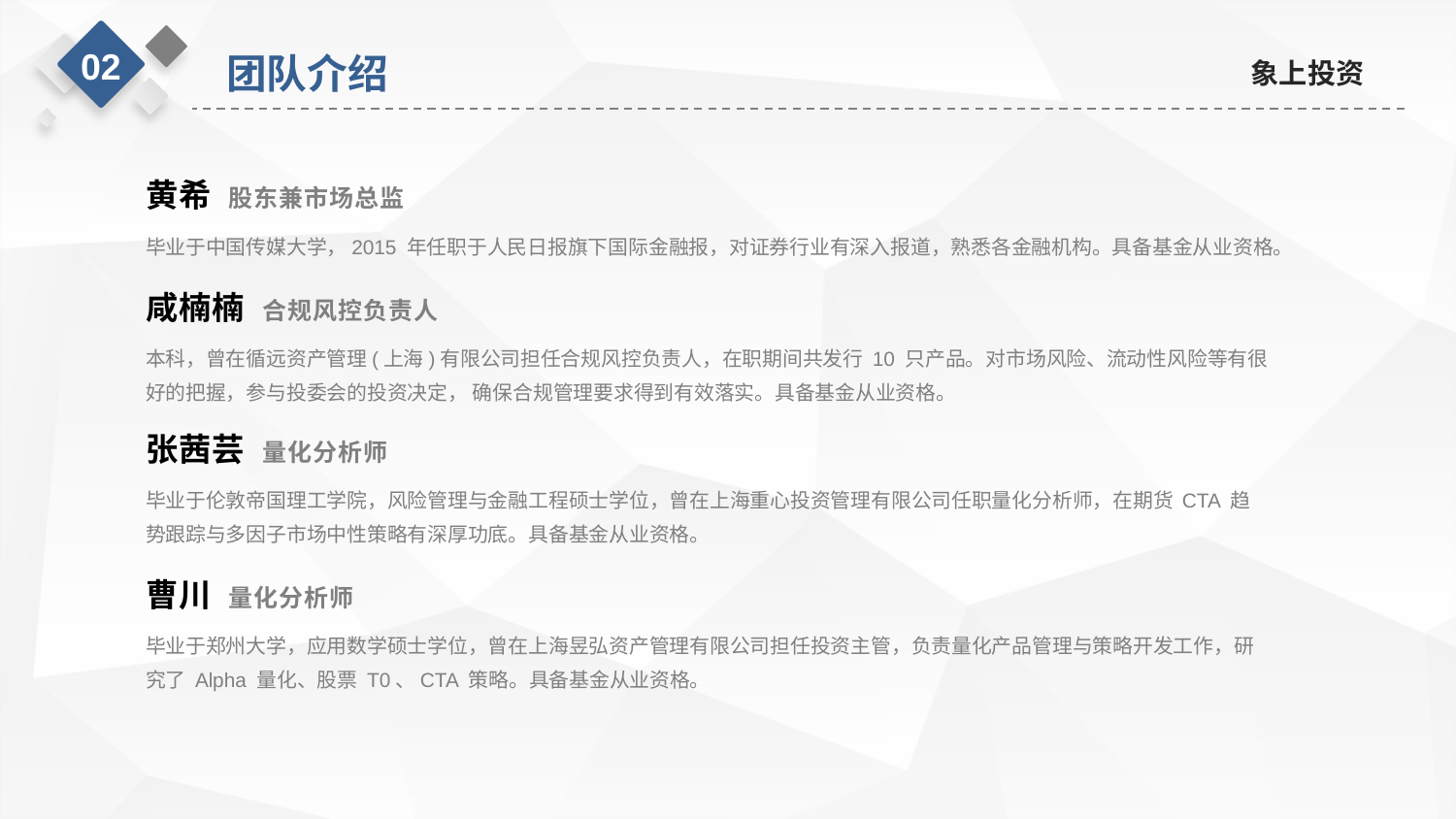

02

团队介绍
象上投资
黄希  股东兼市场总监
毕业于中国传媒大学，2015 年任职于人民日报旗下国际金融报，对证券行业有深入报道，熟悉各金融机构。具备基金从业资格。
咸楠楠  合规风控负责人
本科，曾在循远资产管理(上海)有限公司担任合规风控负责人，在职期间共发行 10 只产品。对市场风险、流动性风险等有很好的把握，参与投委会的投资决定， 确保合规管理要求得到有效落实。具备基金从业资格。
张茜芸  量化分析师
毕业于伦敦帝国理工学院，风险管理与金融工程硕士学位，曾在上海重心投资管理有限公司任职量化分析师，在期货 CTA 趋势跟踪与多因子市场中性策略有深厚功底。具备基金从业资格。
曹川  量化分析师
毕业于郑州大学，应用数学硕士学位，曾在上海昱弘资产管理有限公司担任投资主管，负责量化产品管理与策略开发工作，研究了 Alpha 量化、股票 T0、CTA 策略。具备基金从业资格。